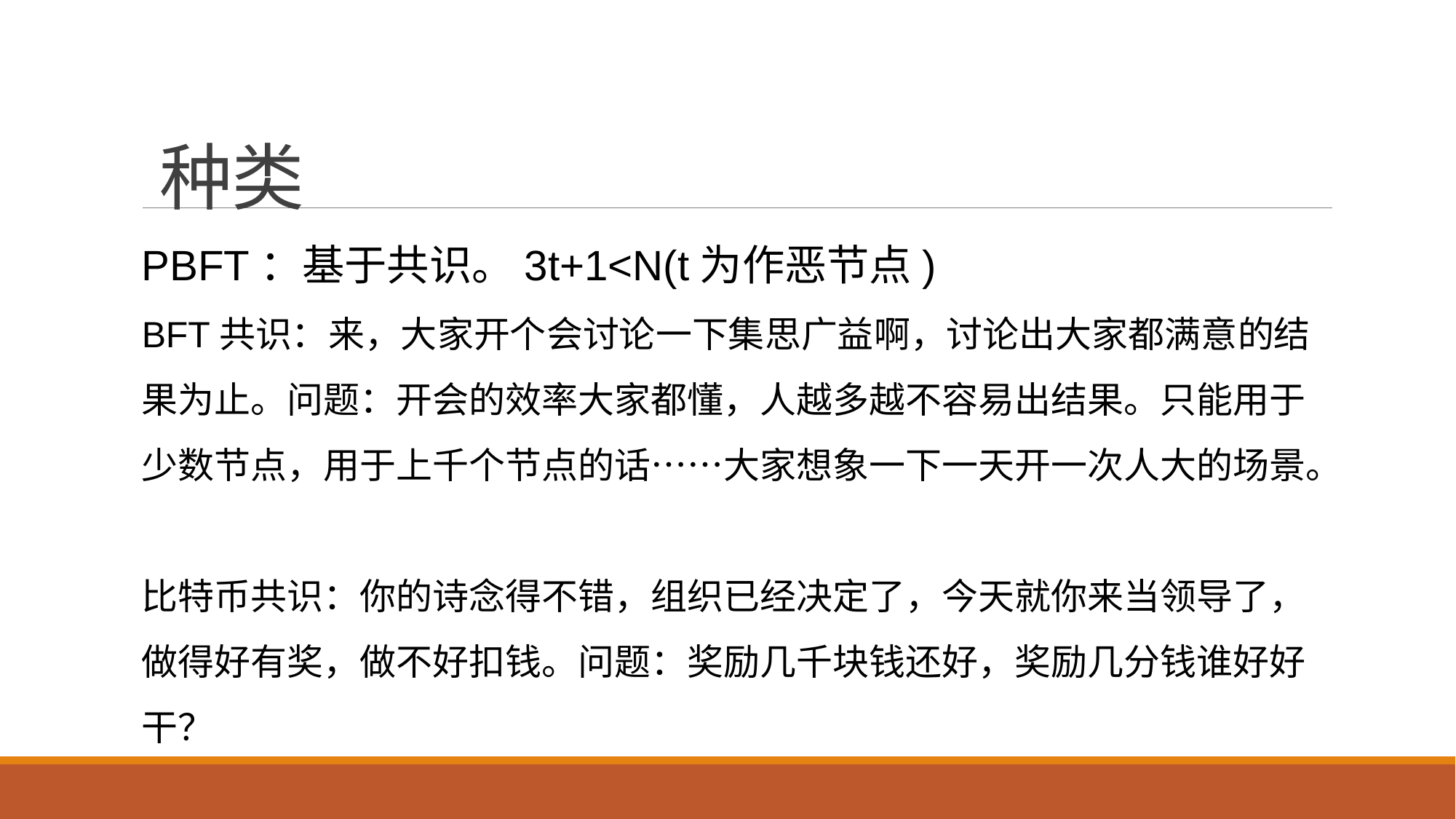

种类
PBFT：基于共识。3t+1<N(t为作恶节点)
BFT共识：来，大家开个会讨论一下集思广益啊，讨论出大家都满意的结果为止。问题：开会的效率大家都懂，人越多越不容易出结果。只能用于少数节点，用于上千个节点的话……大家想象一下一天开一次人大的场景。

比特币共识：你的诗念得不错，组织已经决定了，今天就你来当领导了，做得好有奖，做不好扣钱。问题：奖励几千块钱还好，奖励几分钱谁好好干？